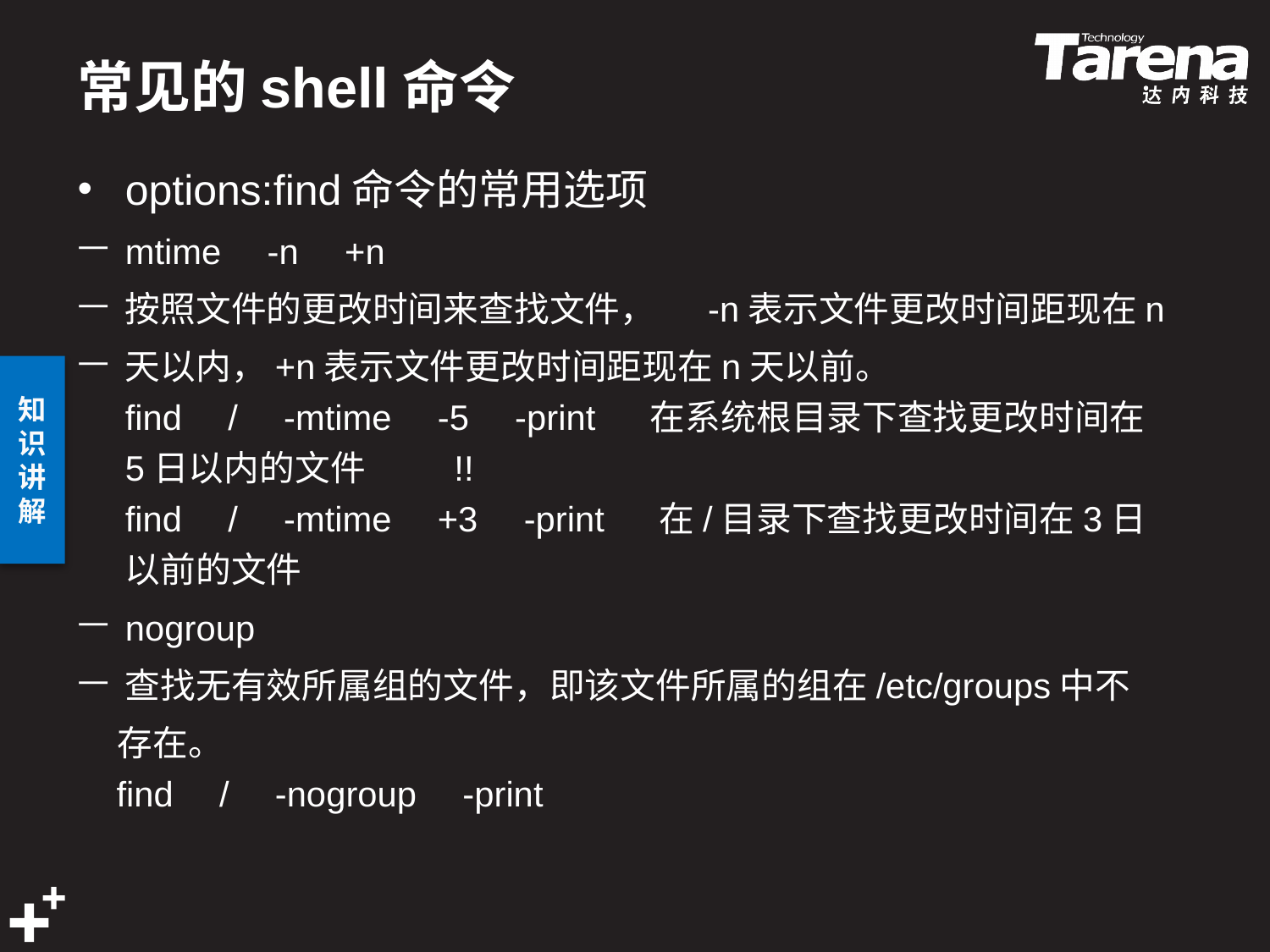

# 常见的shell命令
options:find命令的常用选项
mtime  -n  +n   
按照文件的更改时间来查找文件，  -n表示文件更改时间距现在n
天以内，+n表示文件更改时间距现在n天以前。    
find  /  -mtime  -5  -print  在系统根目录下查找更改时间在5日以内的文件   !! 
find  /  -mtime  +3  -print  在/目录下查找更改时间在3日以前的文件 
nogroup   
查找无有效所属组的文件，即该文件所属的组在/etc/groups中不
    存在。    
    find  /  -nogroup  -print 